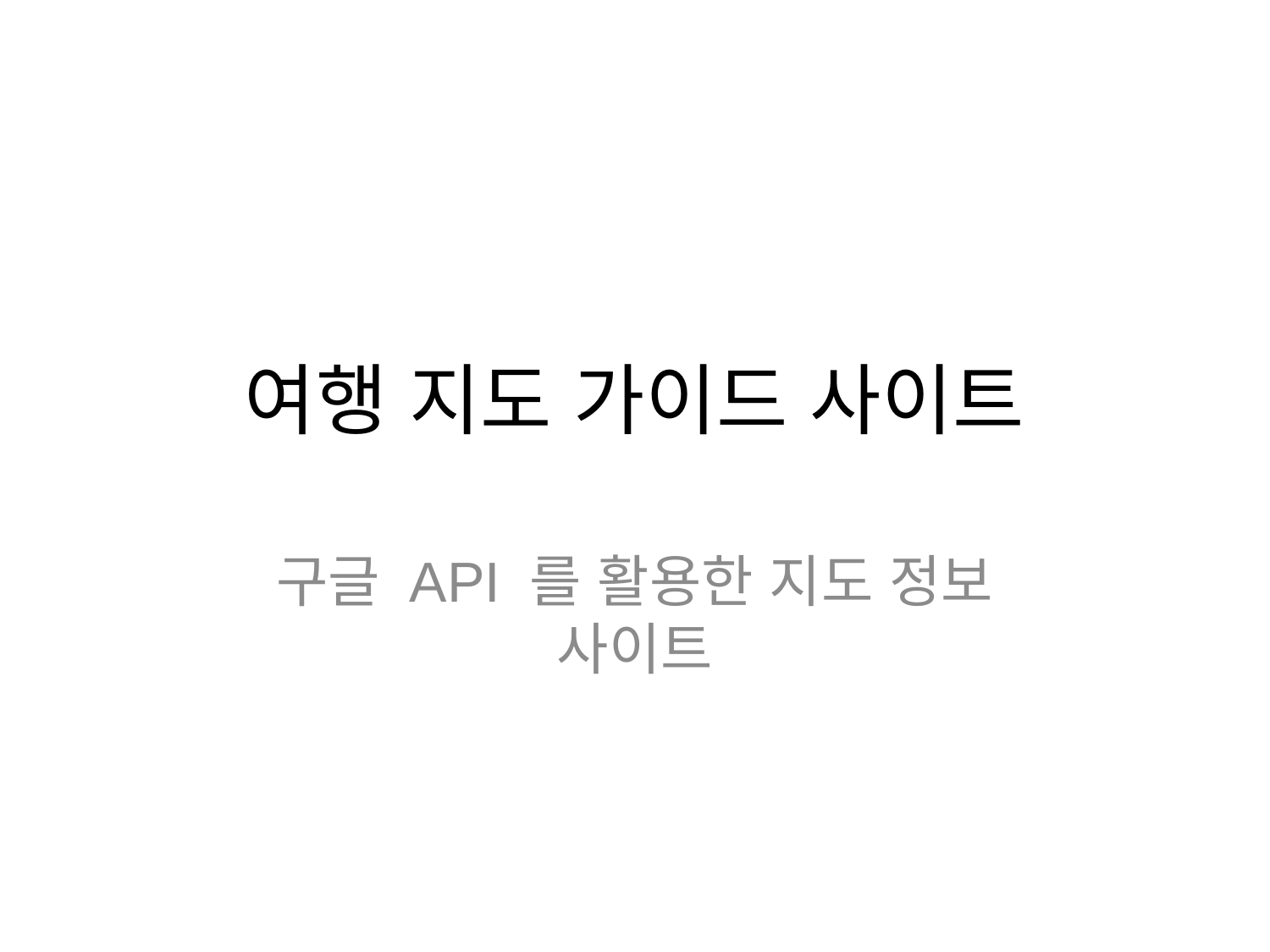

# 여행 지도 가이드 사이트
구글 API 를 활용한 지도 정보 사이트